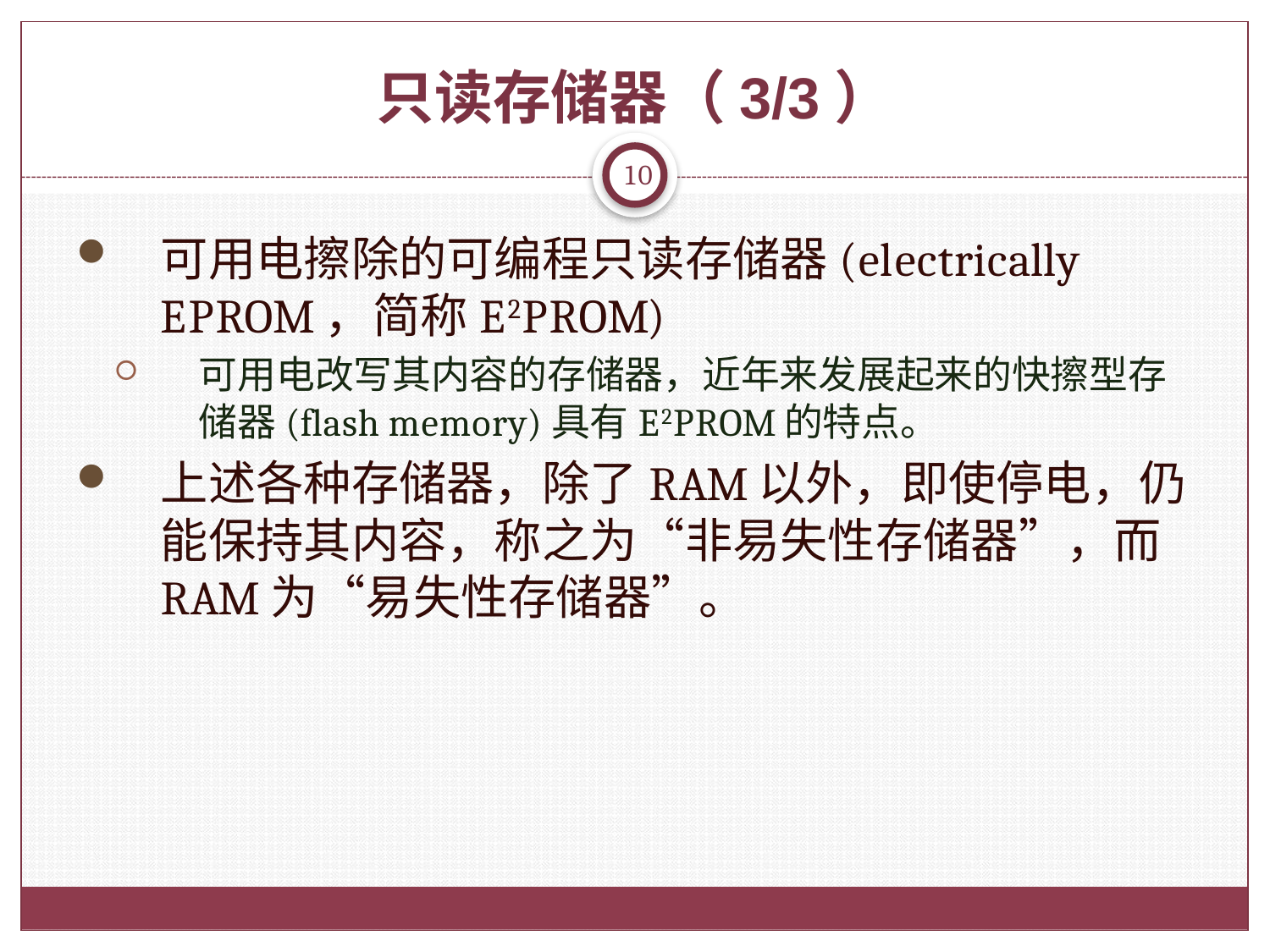

# 只读存储器（3/3）
10
可用电擦除的可编程只读存储器(electrically EPROM，简称E2PROM)
可用电改写其内容的存储器，近年来发展起来的快擦型存储器(flash memory)具有E2PROM的特点。
上述各种存储器，除了RAM以外，即使停电，仍能保持其内容，称之为“非易失性存储器”，而RAM为“易失性存储器”。